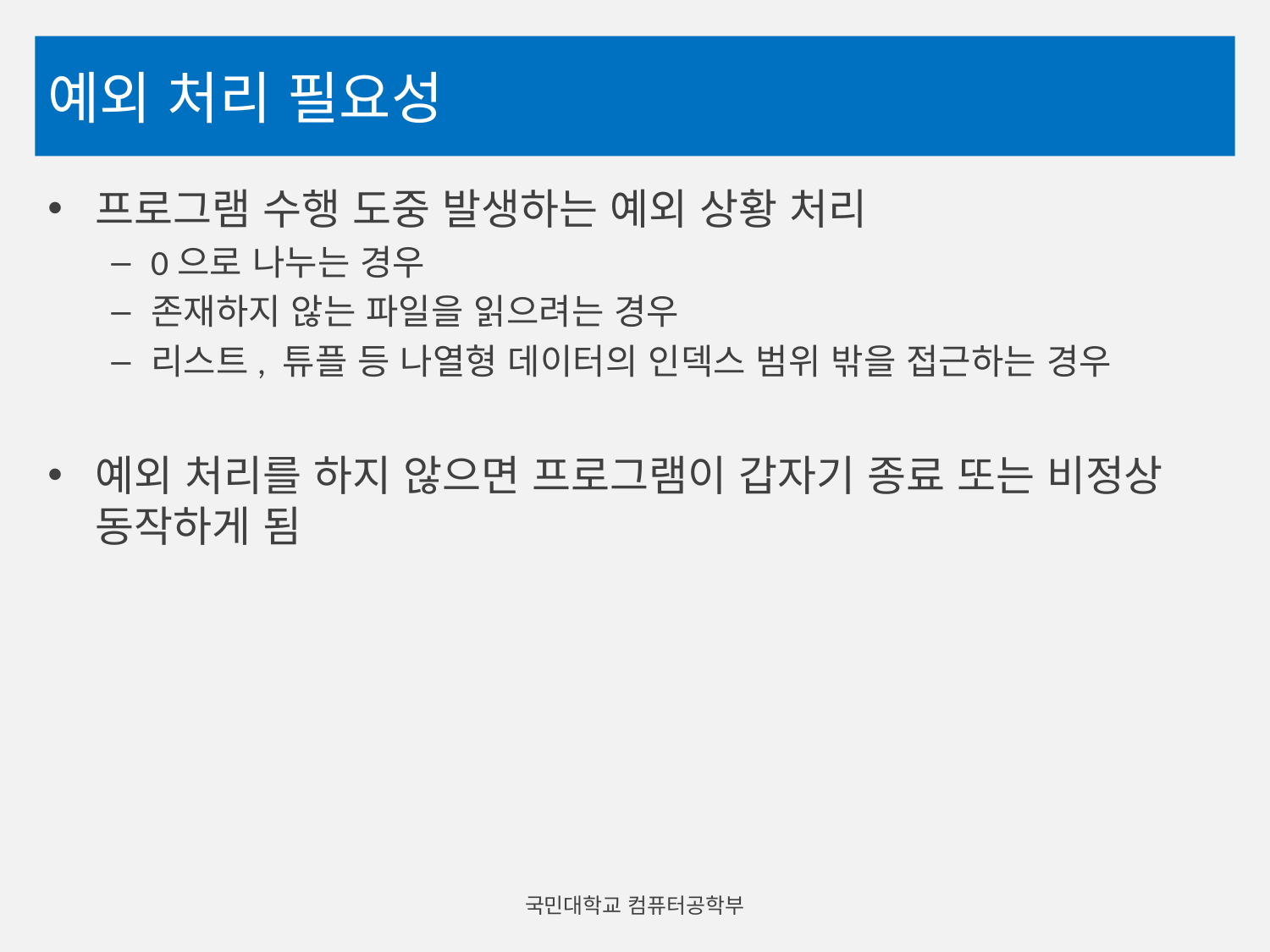

# 예외 처리 필요성
프로그램 수행 도중 발생하는 예외 상황 처리
0으로 나누는 경우
존재하지 않는 파일을 읽으려는 경우
리스트, 튜플 등 나열형 데이터의 인덱스 범위 밖을 접근하는 경우

예외 처리를 하지 않으면 프로그램이 갑자기 종료 또는 비정상 동작하게 됨
국민대학교 컴퓨터공학부